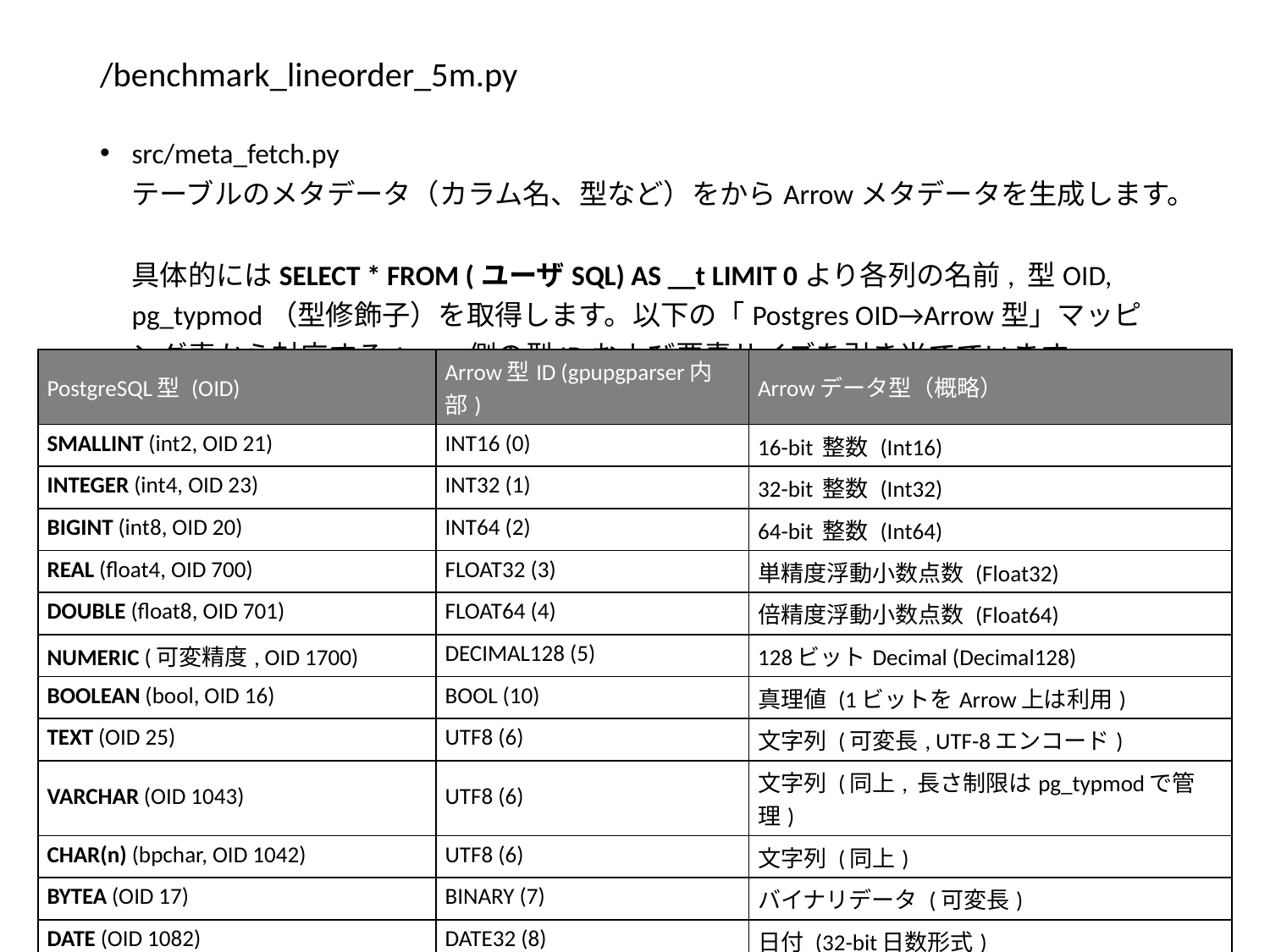

# /benchmark_lineorder_5m.py
src/meta_fetch.py
テーブルのメタデータ（カラム名、型など）をからArrowメタデータを生成します。
具体的にはSELECT * FROM (ユーザSQL) AS __t LIMIT 0より各列の名前, 型OID, pg_typmod（型修飾子）を取得します。以下の「Postgres OID→Arrow型」マッピング表から対応するArrow側の型IDおよび要素サイズを引き当てています

| PostgreSQL型 (OID) | Arrow型ID (gpupgparser内部) | Arrowデータ型（概略） |
| --- | --- | --- |
| SMALLINT (int2, OID 21) | INT16 (0) | 16-bit 整数 (Int16) |
| INTEGER (int4, OID 23) | INT32 (1) | 32-bit 整数 (Int32) |
| BIGINT (int8, OID 20) | INT64 (2) | 64-bit 整数 (Int64) |
| REAL (float4, OID 700) | FLOAT32 (3) | 単精度浮動小数点数 (Float32) |
| DOUBLE (float8, OID 701) | FLOAT64 (4) | 倍精度浮動小数点数 (Float64) |
| NUMERIC (可変精度, OID 1700) | DECIMAL128 (5) | 128ビットDecimal (Decimal128) |
| BOOLEAN (bool, OID 16) | BOOL (10) | 真理値 (1ビットをArrow上は利用) |
| TEXT (OID 25) | UTF8 (6) | 文字列 (可変長, UTF-8エンコード) |
| VARCHAR (OID 1043) | UTF8 (6) | 文字列 (同上, 長さ制限はpg\_typmodで管理) |
| CHAR(n) (bpchar, OID 1042) | UTF8 (6) | 文字列 (同上) |
| BYTEA (OID 17) | BINARY (7) | バイナリデータ (可変長) |
| DATE (OID 1082) | DATE32 (8) | 日付 (32-bit日数形式) |
| TIMESTAMP (OID 1114, 1184) | TS64\_US (9) | タイムスタンプ (64-bitマイクロ秒) |
| 上記以外 | UNKNOWN (255) | 未対応 |